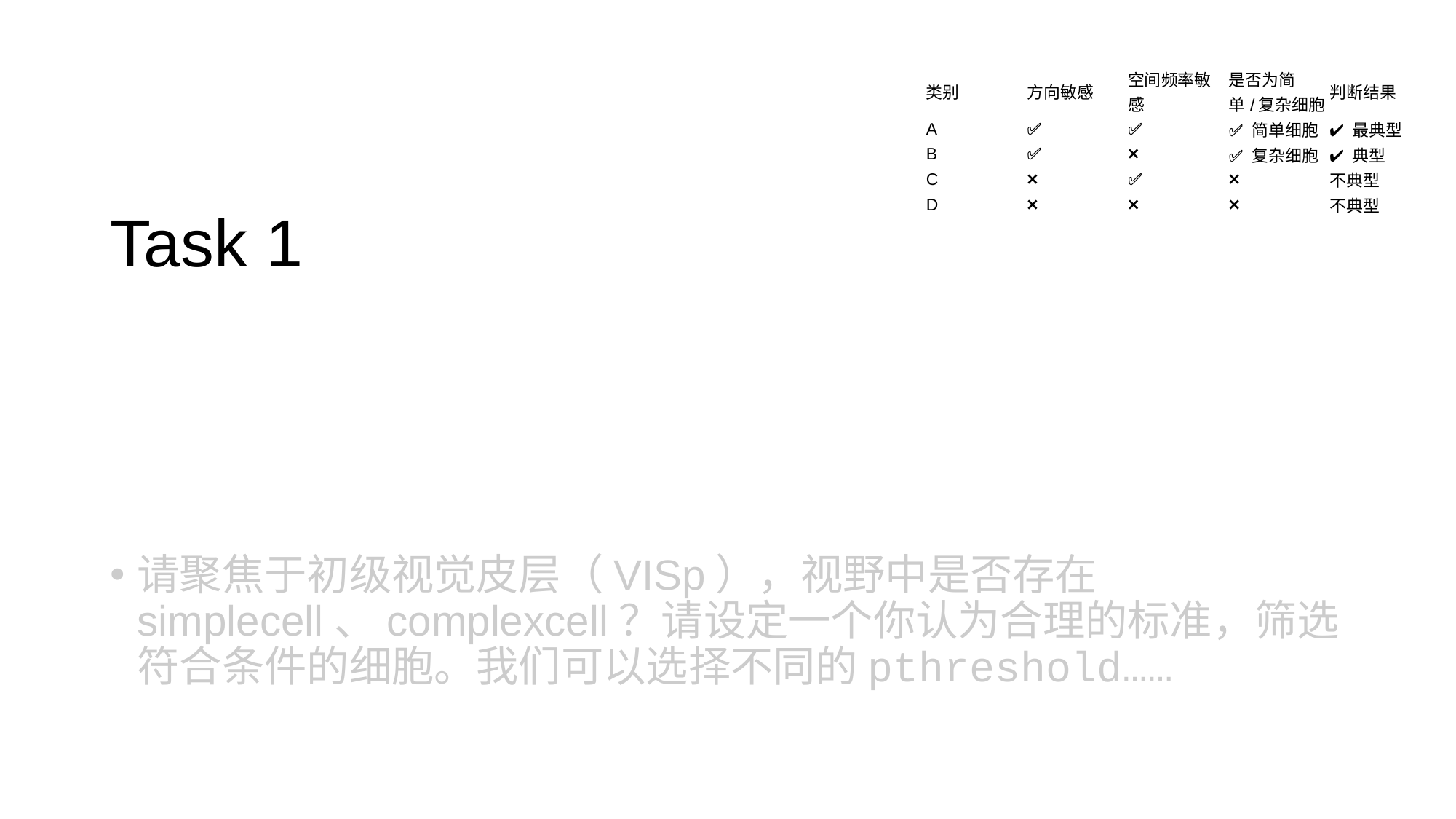

| 类别 | 方向敏感 | 空间频率敏感 | 是否为简单/复杂细胞 | 判断结果 |
| --- | --- | --- | --- | --- |
| A | ✅ | ✅ | ✅ 简单细胞 | ✔️ 最典型 |
| B | ✅ | ❌ | ✅ 复杂细胞 | ✔️ 典型 |
| C | ❌ | ✅ | ❌ | 不典型 |
| D | ❌ | ❌ | ❌ | 不典型 |
Task 1
请聚焦于初级视觉皮层（VISp），视野中是否存在simplecell、complexcell？请设定一个你认为合理的标准，筛选符合条件的细胞。我们可以选择不同的pthreshold……